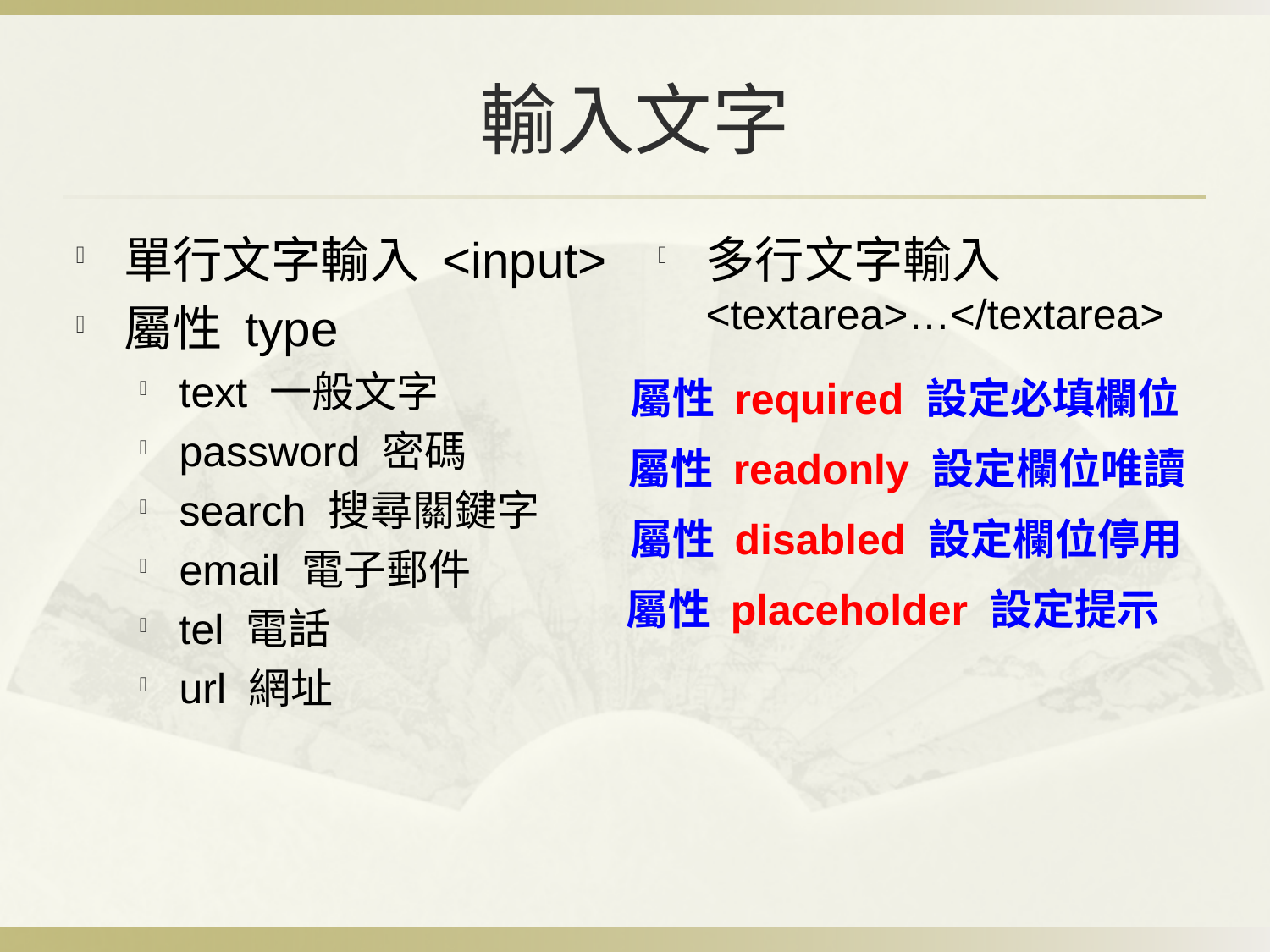

# 輸入文字
單行文字輸入 <input>
屬性 type
text 一般文字
password 密碼
search 搜尋關鍵字
email 電子郵件
tel 電話
url 網址
多行文字輸入<textarea>…</textarea>
屬性 required 設定必填欄位
屬性 readonly 設定欄位唯讀
屬性 disabled 設定欄位停用
屬性 placeholder 設定提示